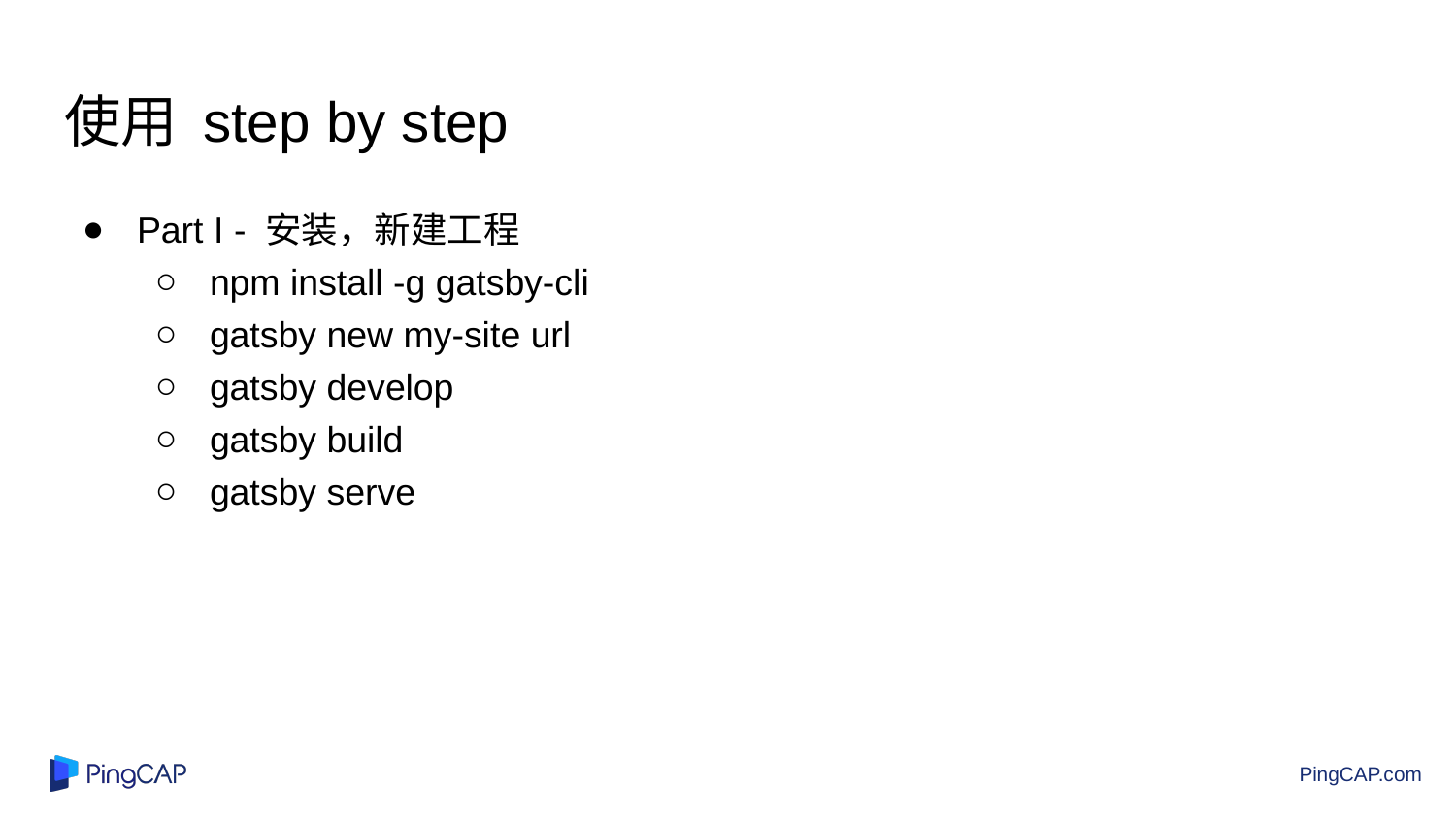

# 使用 step by step
Part I - 安装，新建工程
npm install -g gatsby-cli
gatsby new my-site url
gatsby develop
gatsby build
gatsby serve